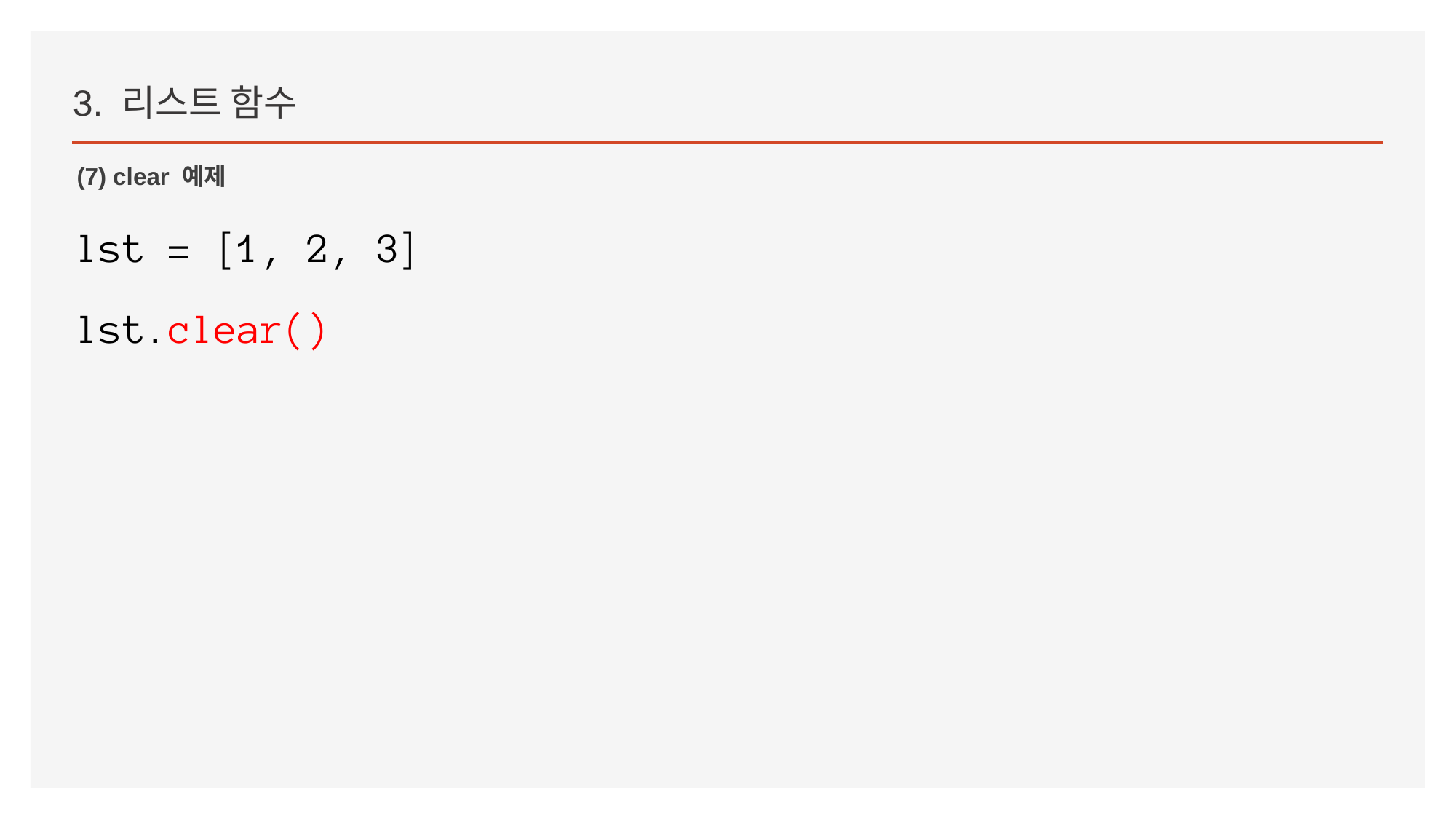

3. 리스트 함수
(7) clear 예제
lst = [1, 2, 3]
lst.clear()